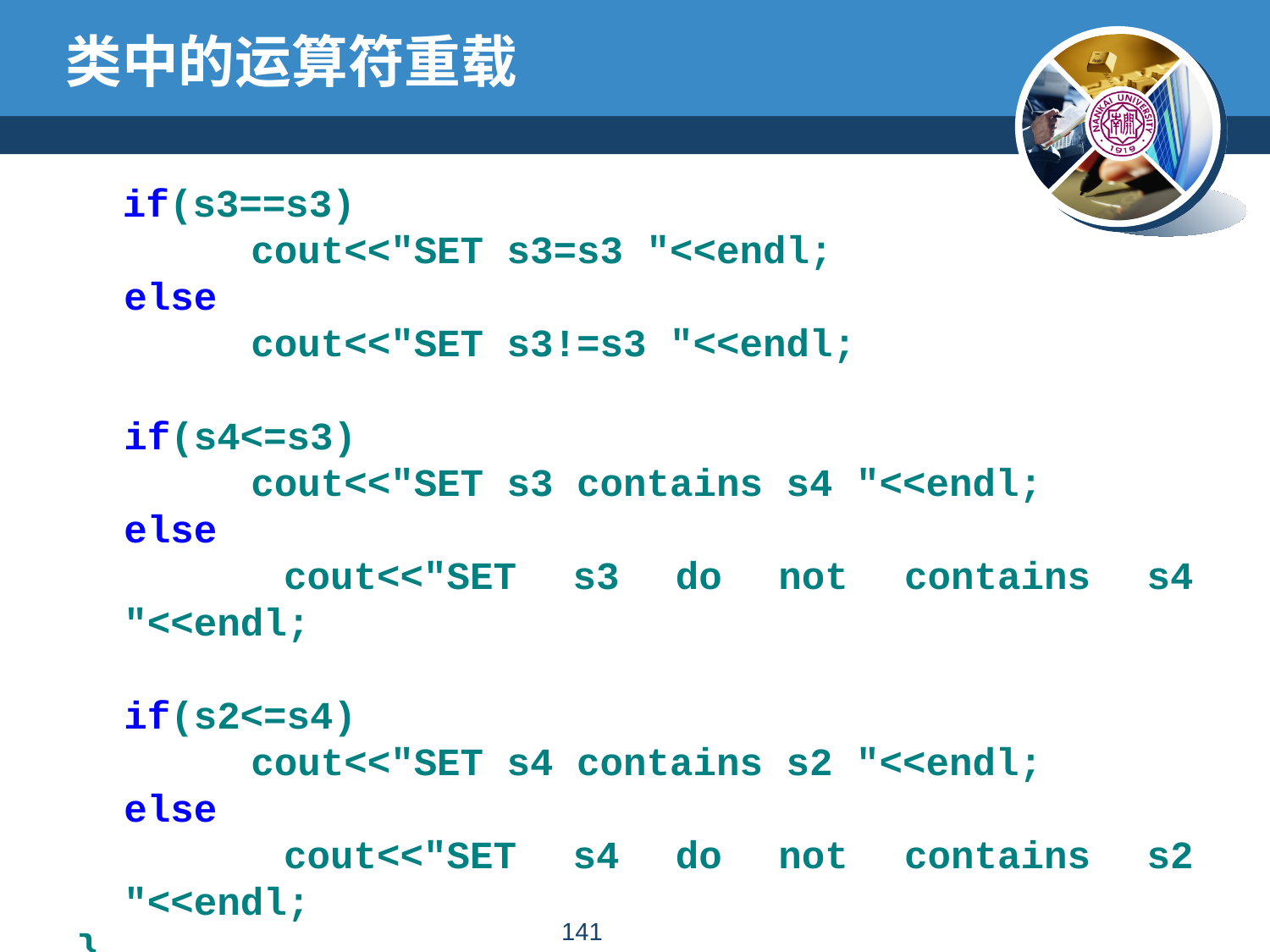

# 类中的运算符重载
  if(s3==s3)
	 	cout<<"SET s3=s3 "<<endl;
 	else
	 	cout<<"SET s3!=s3 "<<endl;

 	if(s4<=s3)
	 	cout<<"SET s3 contains s4 "<<endl;
 	else
	 	cout<<"SET s3 do not contains s4 "<<endl;

 	if(s2<=s4)
	 	cout<<"SET s4 contains s2 "<<endl;
 	else
	 	cout<<"SET s4 do not contains s2 "<<endl;
}
141